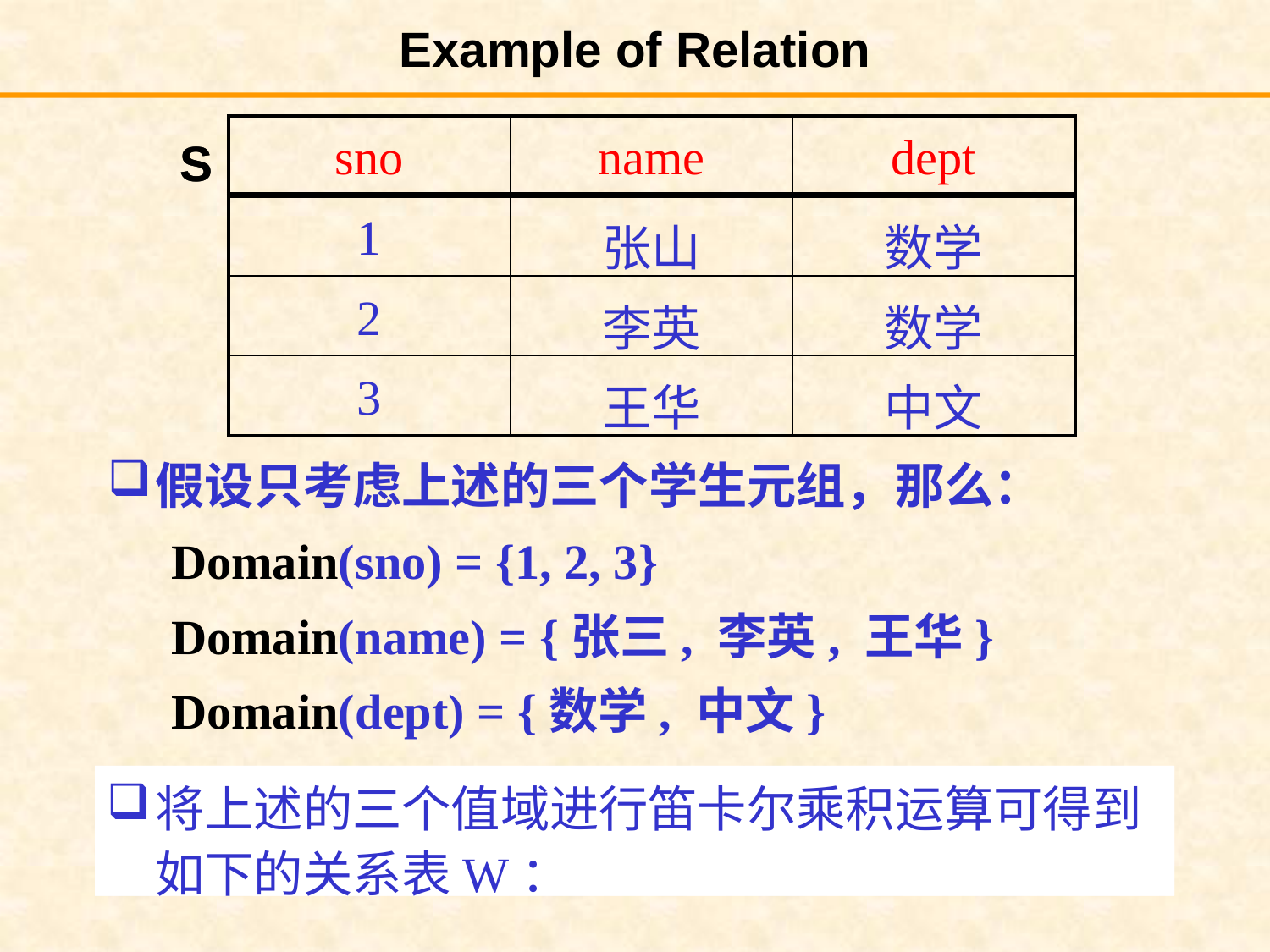

# Example of Relation
| sno | name | dept |
| --- | --- | --- |
S
S
| 1 | 张山 | 数学 |
| --- | --- | --- |
| 2 | 李英 | 数学 |
| 3 | 王华 | 中文 |
假设只考虑上述的三个学生元组，那么：
Domain(sno) = {1, 2, 3}
Domain(name) = {张三, 李英, 王华}
Domain(dept) = {数学, 中文}
将上述的三个值域进行笛卡尔乘积运算可得到如下的关系表W：
将上述的三个值域进行笛卡尔乘积运算可得到如下的关系表W：